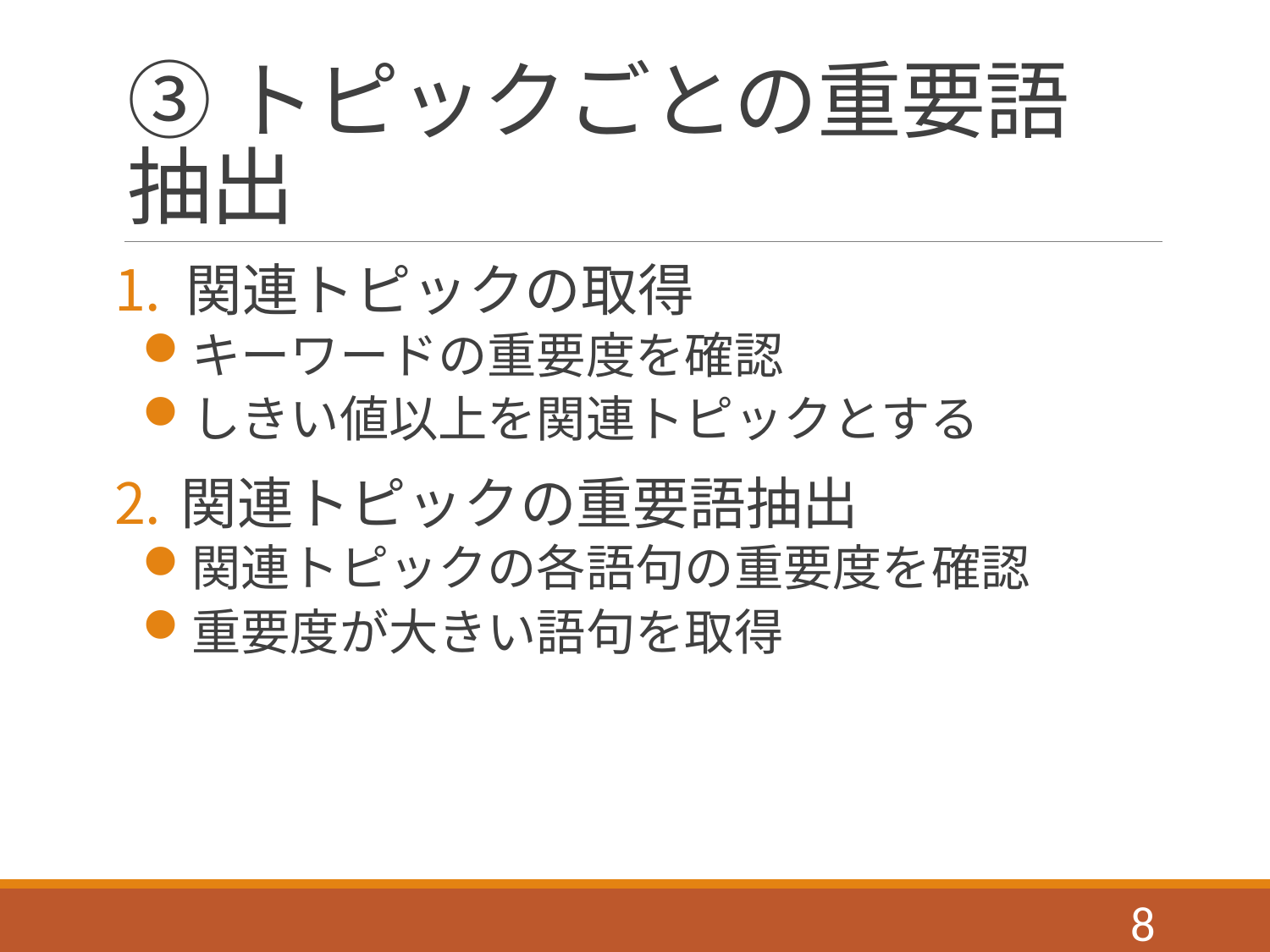

# ③トピックごとの重要語抽出
関連トピックの取得
キーワードの重要度を確認
しきい値以上を関連トピックとする
関連トピックの重要語抽出
関連トピックの各語句の重要度を確認
重要度が大きい語句を取得

8